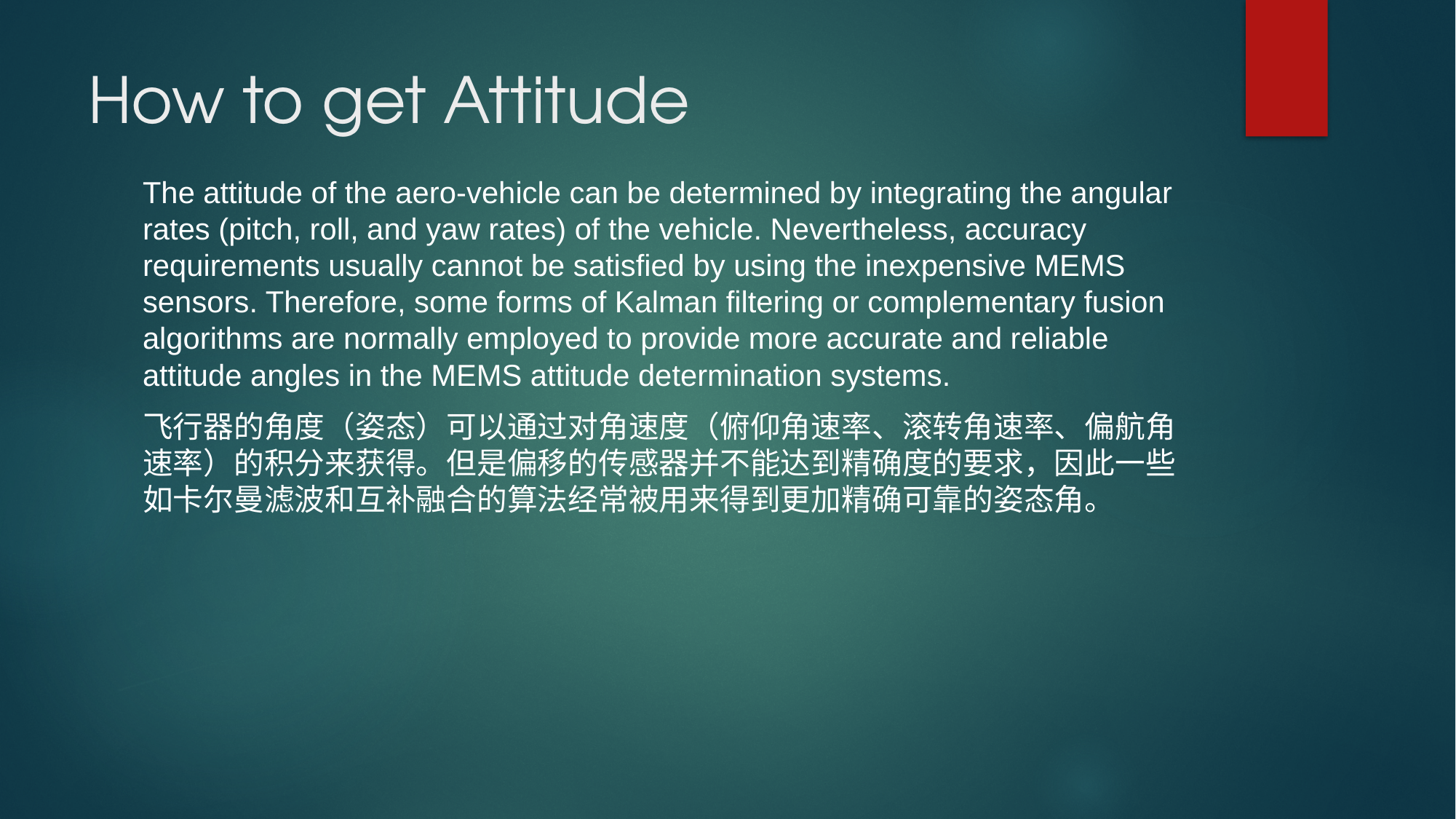

# How to get Attitude
The attitude of the aero-vehicle can be determined by integrating the angular rates (pitch, roll, and yaw rates) of the vehicle. Nevertheless, accuracy requirements usually cannot be satisfied by using the inexpensive MEMS sensors. Therefore, some forms of Kalman filtering or complementary fusion algorithms are normally employed to provide more accurate and reliable attitude angles in the MEMS attitude determination systems.
飞行器的角度（姿态）可以通过对角速度（俯仰角速率、滚转角速率、偏航角速率）的积分来获得。但是偏移的传感器并不能达到精确度的要求，因此一些如卡尔曼滤波和互补融合的算法经常被用来得到更加精确可靠的姿态角。